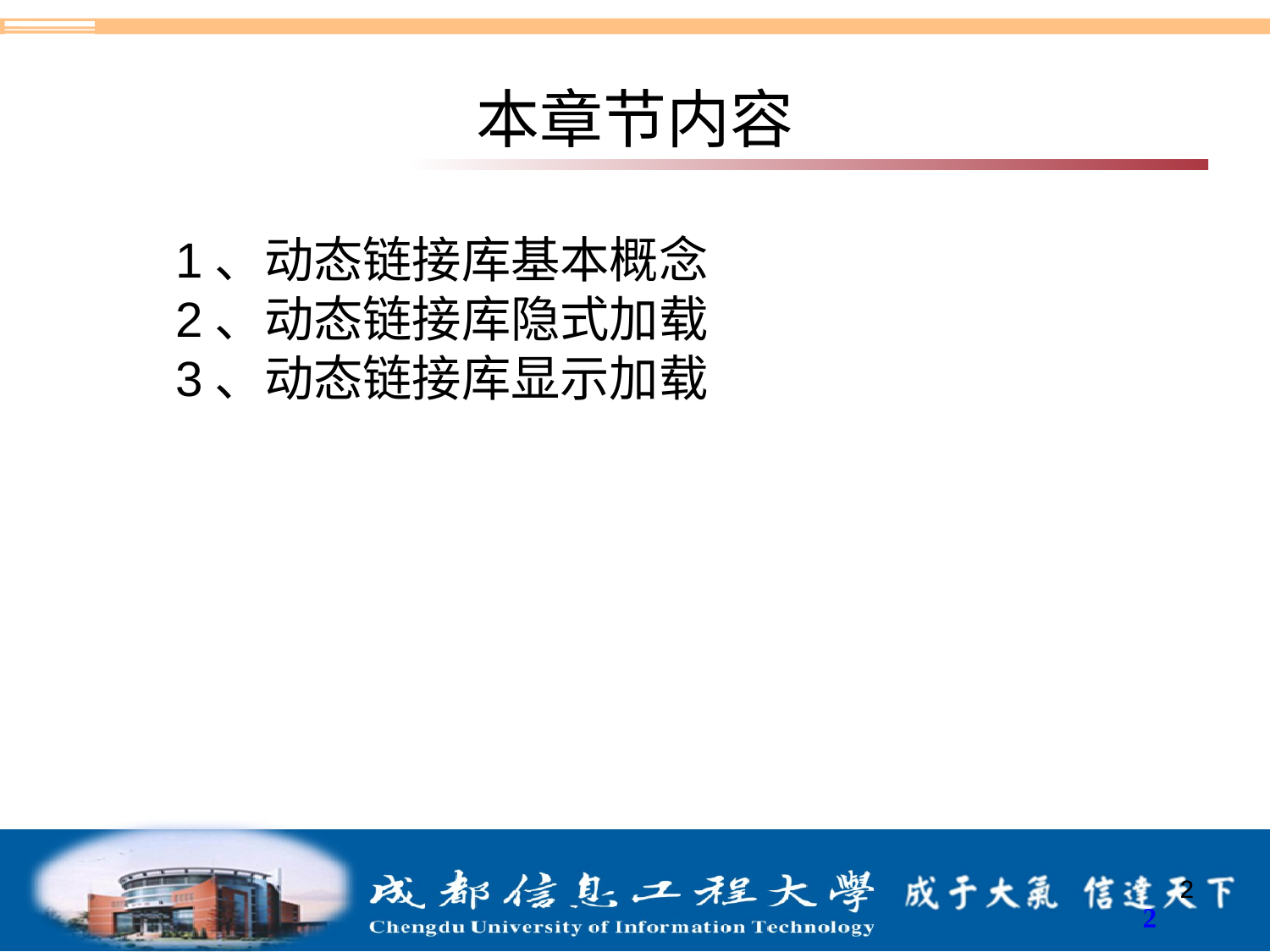

# 本章节内容
1、动态链接库基本概念
2、动态链接库隐式加载
3、动态链接库显示加载

2